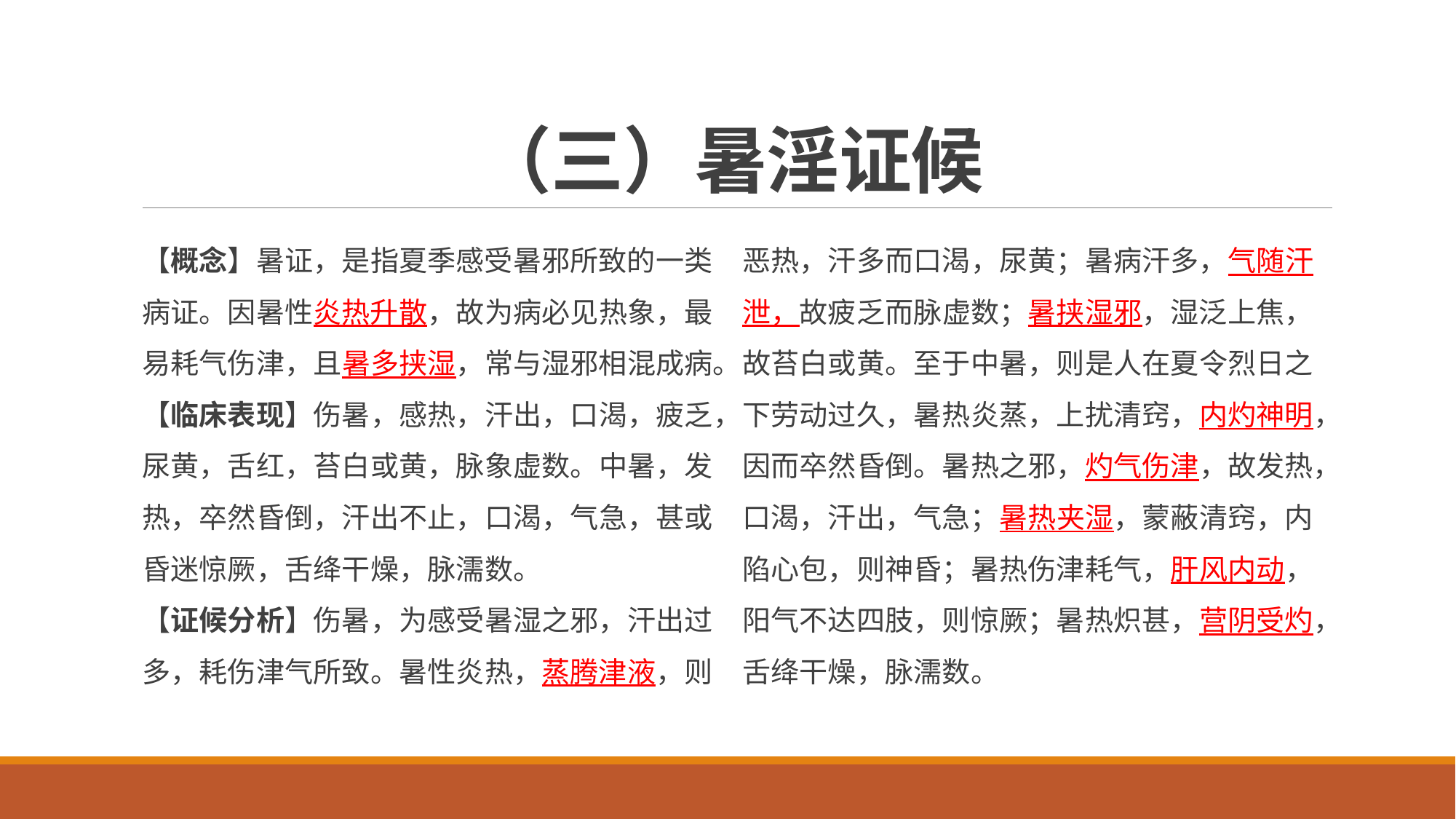

# （三）暑淫证候
【概念】暑证，是指夏季感受暑邪所致的一类病证。因暑性炎热升散，故为病必见热象，最易耗气伤津，且暑多挟湿，常与湿邪相混成病。
【临床表现】伤暑，感热，汗出，口渴，疲乏，尿黄，舌红，苔白或黄，脉象虚数。中暑，发热，卒然昏倒，汗出不止，口渴，气急，甚或昏迷惊厥，舌绛干燥，脉濡数。
【证候分析】伤暑，为感受暑湿之邪，汗出过多，耗伤津气所致。暑性炎热，蒸腾津液，则恶热，汗多而口渴，尿黄；暑病汗多，气随汗泄，故疲乏而脉虚数；暑挟湿邪，湿泛上焦，故苔白或黄。至于中暑，则是人在夏令烈日之下劳动过久，暑热炎蒸，上扰清窍，内灼神明，因而卒然昏倒。暑热之邪，灼气伤津，故发热，口渴，汗出，气急；暑热夹湿，蒙蔽清窍，内陷心包，则神昏；暑热伤津耗气，肝风内动，阳气不达四肢，则惊厥；暑热炽甚，营阴受灼，舌绛干燥，脉濡数。